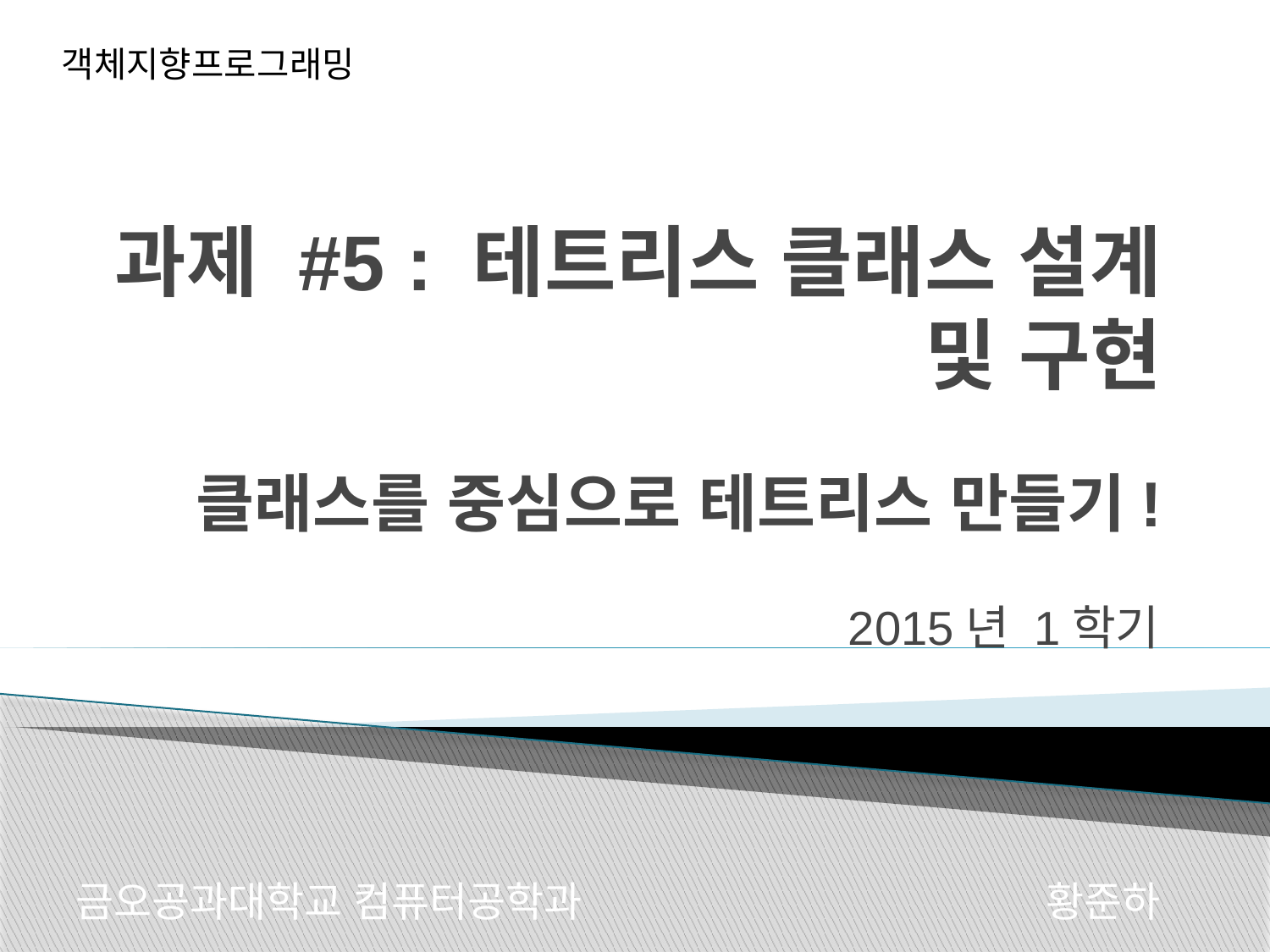

객체지향프로그래밍
# 과제 #5 : 테트리스 클래스 설계 및 구현
클래스를 중심으로 테트리스 만들기!

2015년 1학기

금오공과대학교 컴퓨터공학과

황준하